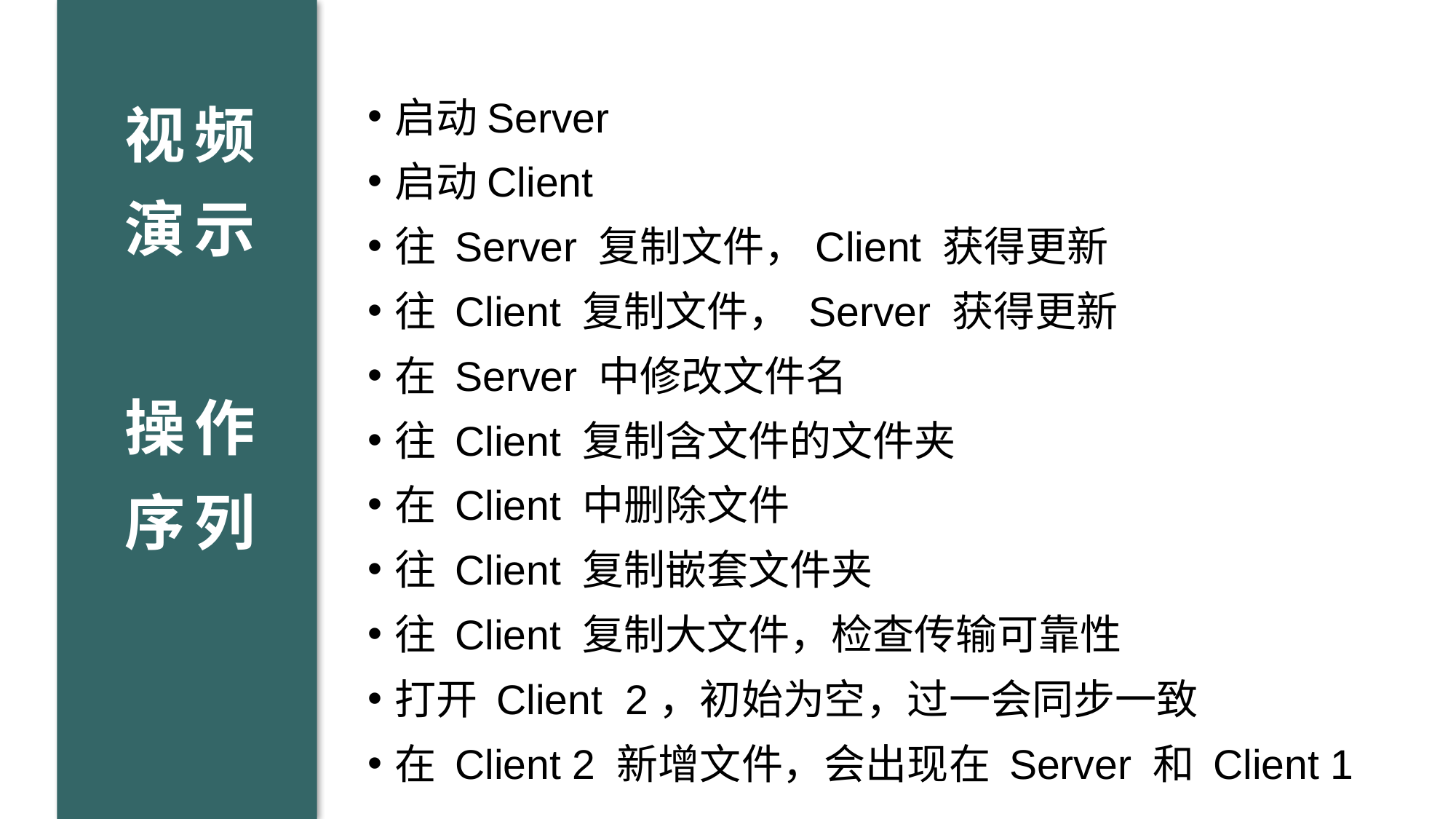

视频
演示
启动Server
启动Client
往 Server 复制文件，Client 获得更新
往 Client 复制文件， Server 获得更新
在 Server 中修改文件名
往 Client 复制含文件的文件夹
在 Client 中删除文件
往 Client 复制嵌套文件夹
往 Client 复制大文件，检查传输可靠性
打开 Client  2，初始为空，过一会同步一致
在 Client 2 新增文件，会出现在 Server 和 Client 1

操作
序列